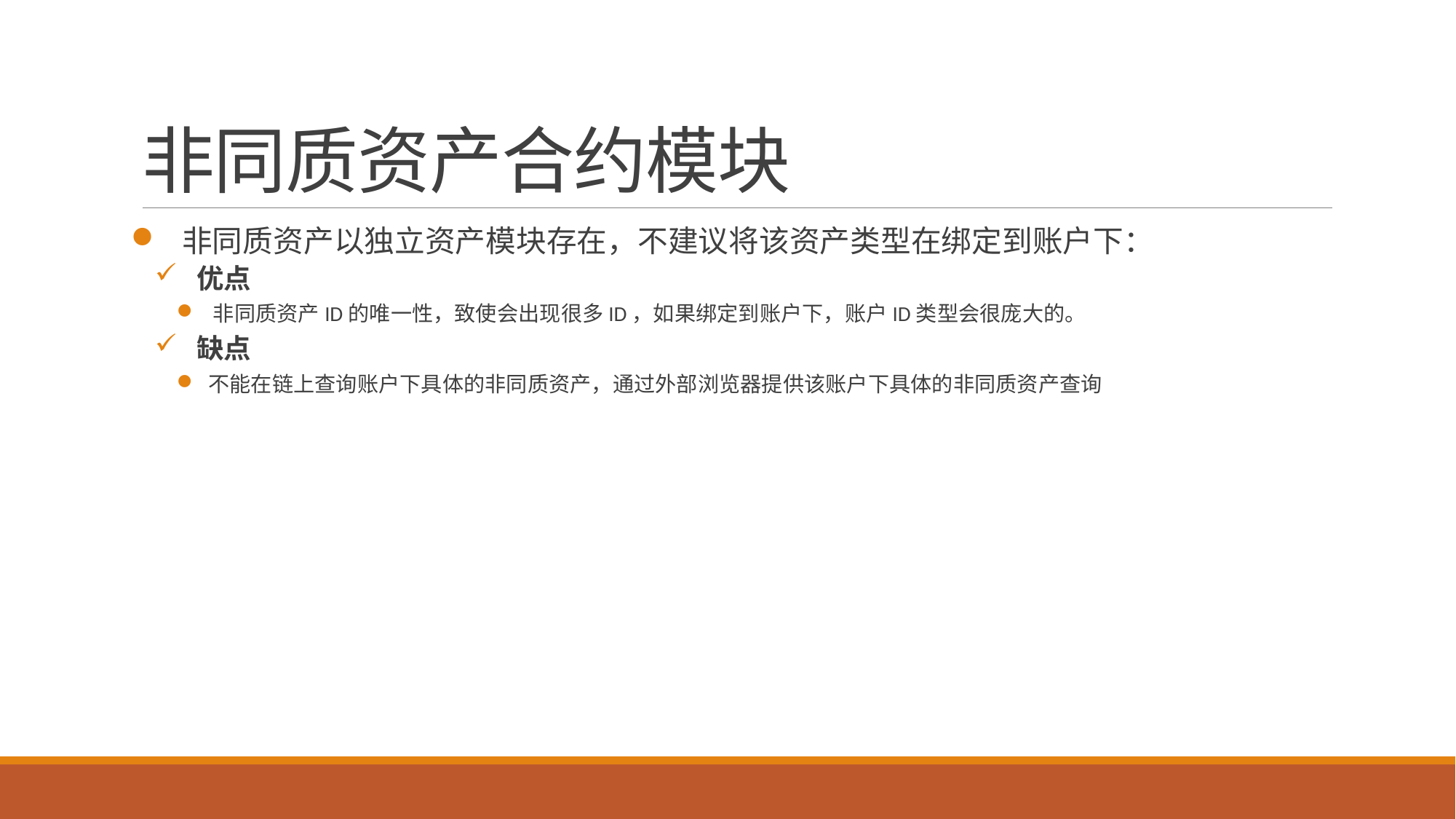

# 非同质资产合约模块
  非同质资产以独立资产模块存在，不建议将该资产类型在绑定到账户下：
  优点
  非同质资产ID的唯一性，致使会出现很多ID，如果绑定到账户下，账户ID类型会很庞大的。
  缺点
 不能在链上查询账户下具体的非同质资产，通过外部浏览器提供该账户下具体的非同质资产查询